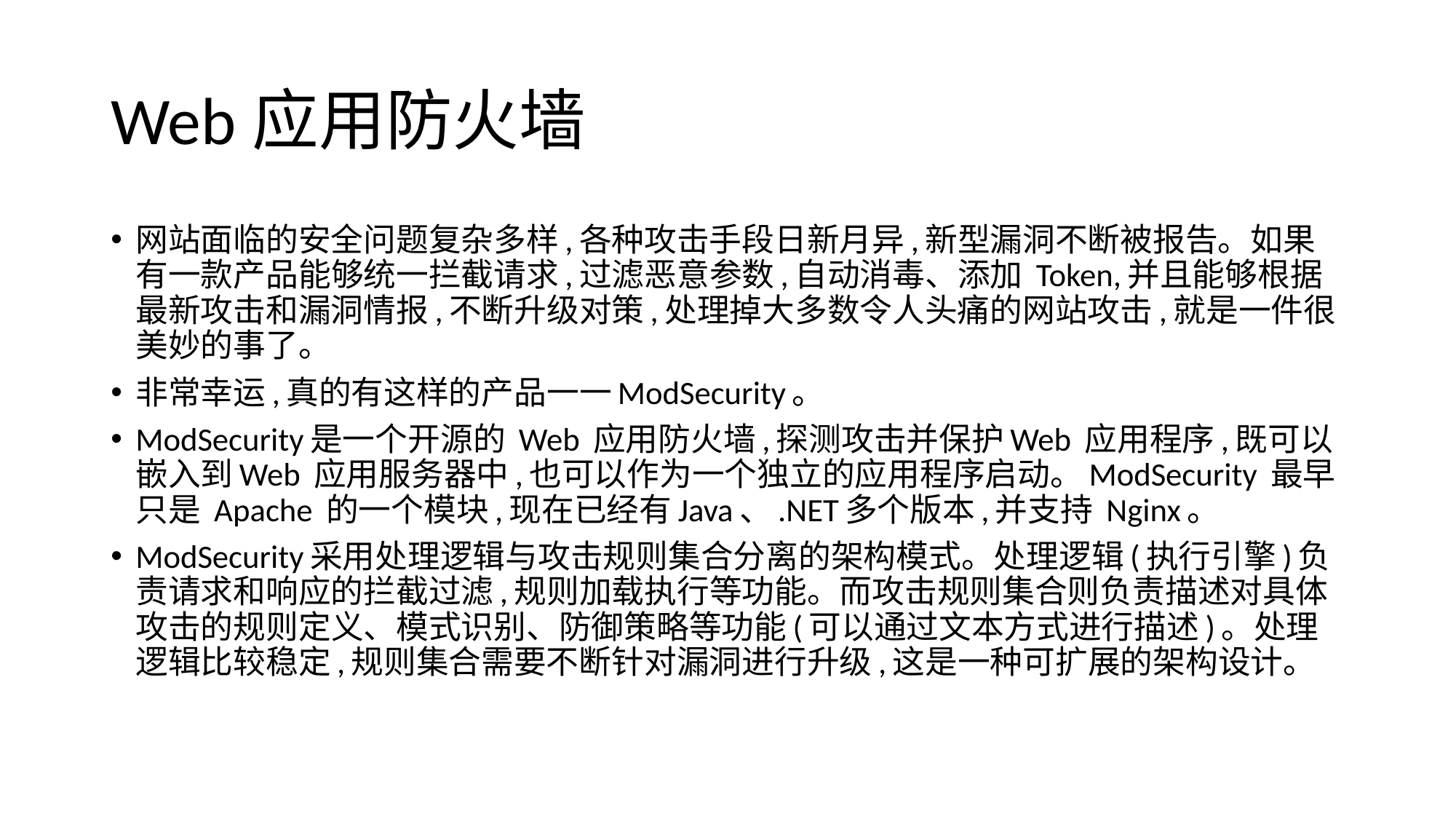

# Web应用防火墙
网站面临的安全问题复杂多样,各种攻击手段日新月异,新型漏洞不断被报告。如果有一款产品能够统一拦截请求,过滤恶意参数,自动消毒、添加 Token,并且能够根据最新攻击和漏洞情报,不断升级对策,处理掉大多数令人头痛的网站攻击,就是一件很美妙的事了。
非常幸运,真的有这样的产品一一ModSecurity。
ModSecurity是一个开源的 Web 应用防火墙,探测攻击并保护Web 应用程序,既可以嵌入到Web 应用服务器中,也可以作为一个独立的应用程序启动。ModSecurity 最早只是 Apache 的一个模块,现在已经有Java、.NET多个版本,并支持 Nginx。
ModSecurity采用处理逻辑与攻击规则集合分离的架构模式。处理逻辑(执行引擎)负责请求和响应的拦截过滤,规则加载执行等功能。而攻击规则集合则负责描述对具体攻击的规则定义、模式识别、防御策略等功能(可以通过文本方式进行描述)。处理逻辑比较稳定,规则集合需要不断针对漏洞进行升级,这是一种可扩展的架构设计。